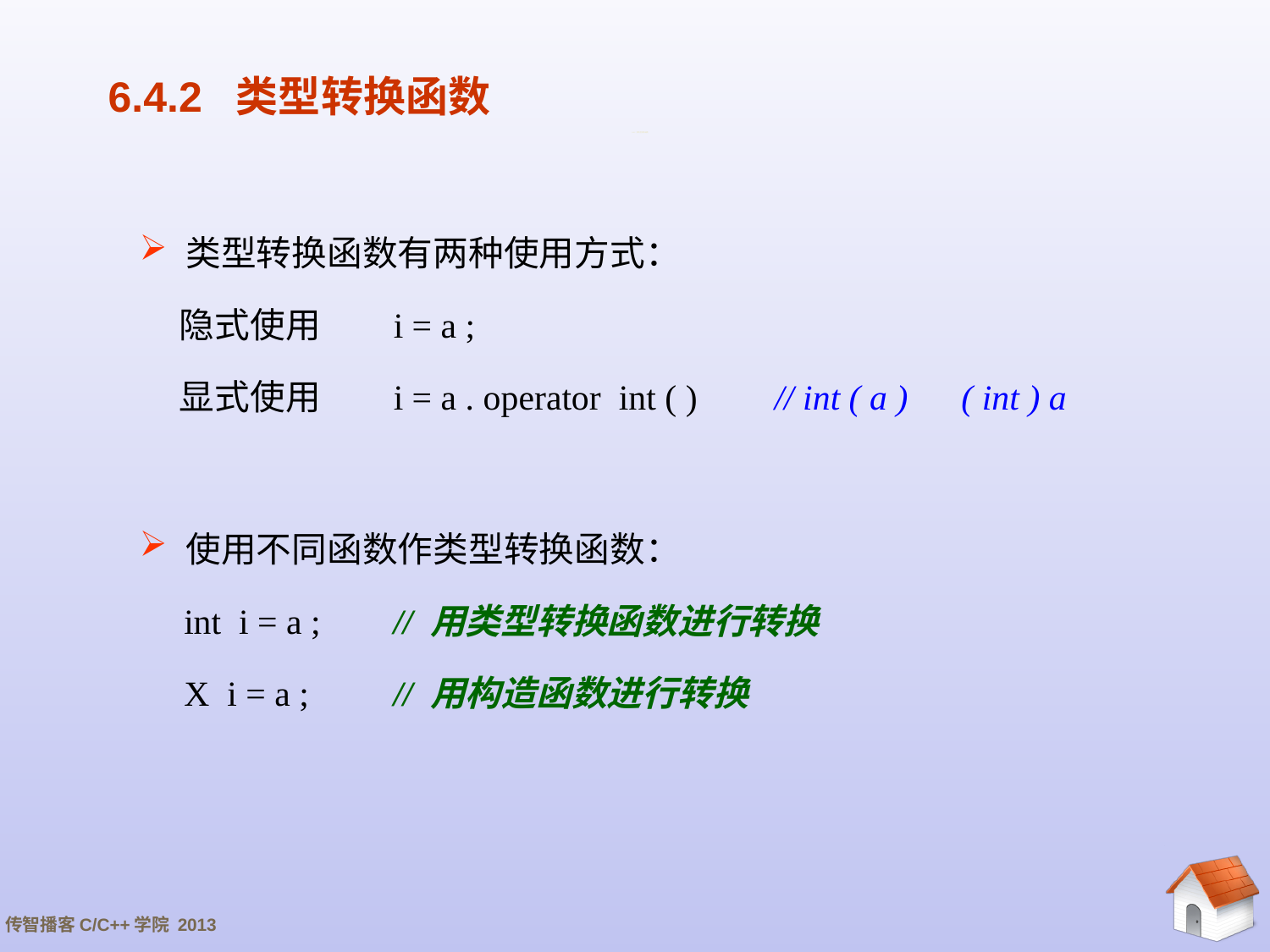

6.4.2  类型转换函数
# 6.4.2  类类型转换函数
 类型转换函数有两种使用方式：
    隐式使用	i = a ;
    显式使用	i = a . operator  int ( )	// int ( a )      ( int ) a
 使用不同函数作类型转换函数：
     int  i = a ;	// 用类型转换函数进行转换
     X  i = a ;	// 用构造函数进行转换